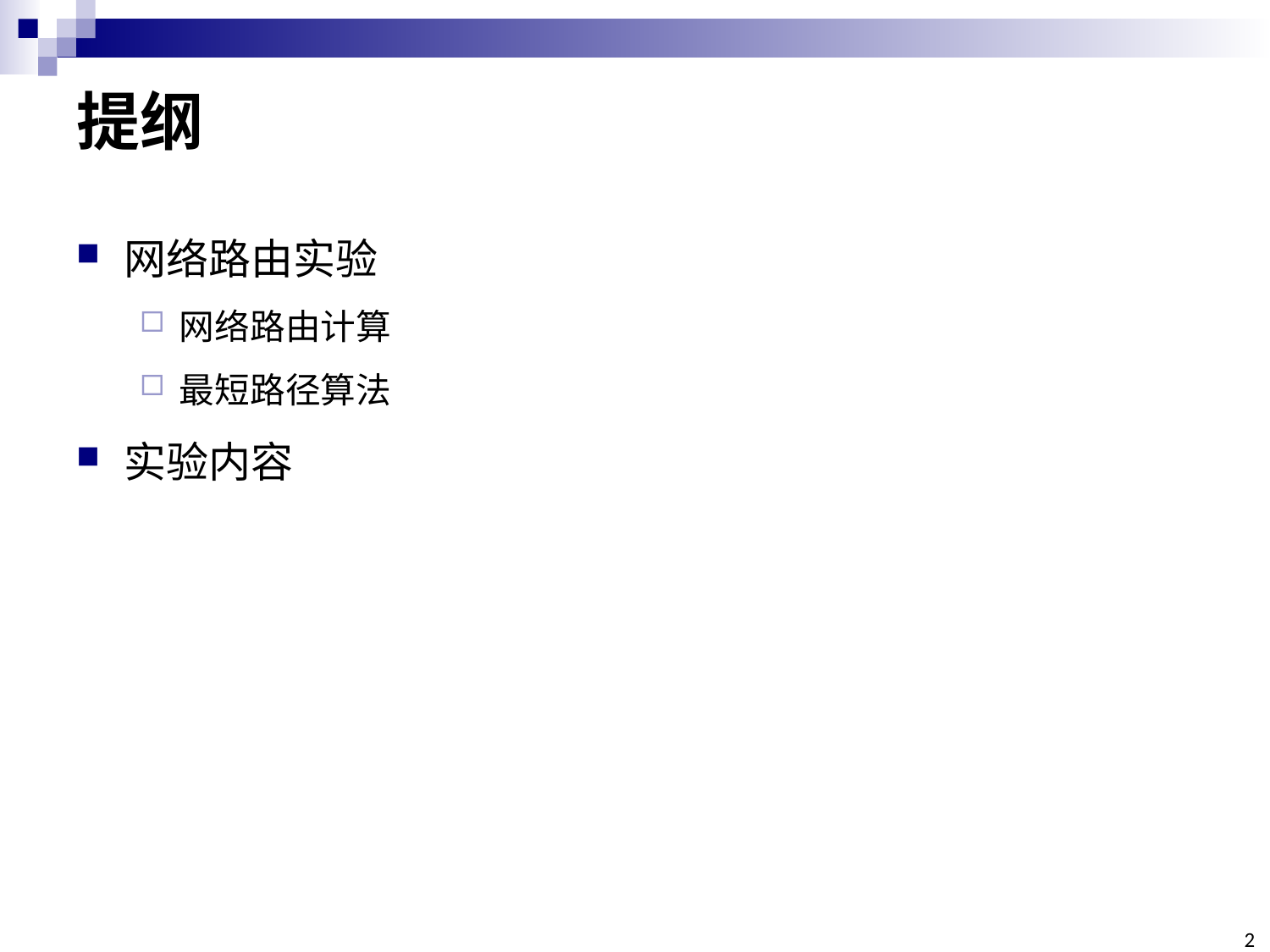

# 提纲
网络路由实验
网络路由计算
最短路径算法
实验内容
2